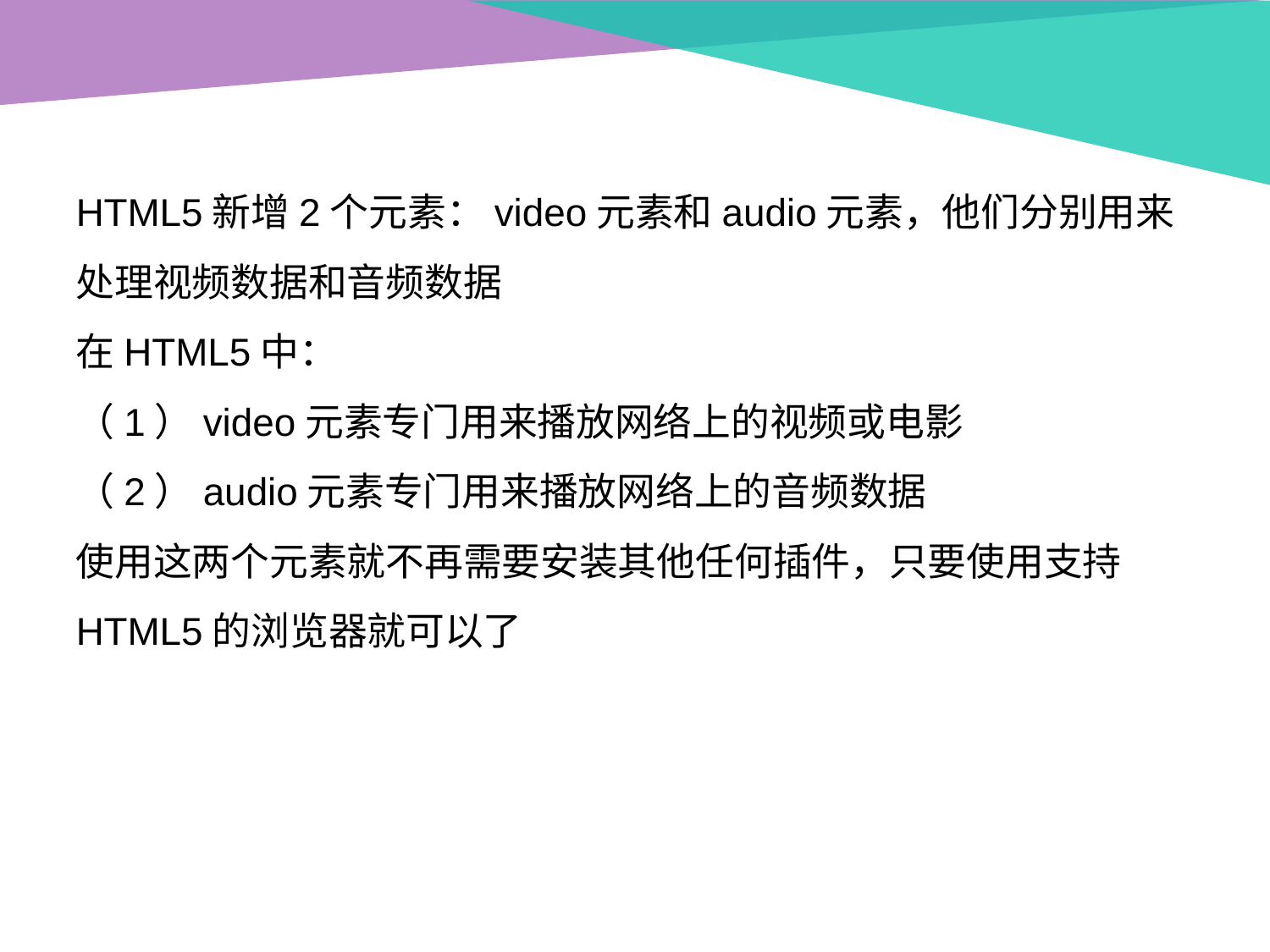

HTML5新增2个元素：video元素和audio元素，他们分别用来处理视频数据和音频数据
在HTML5中：
（1）video元素专门用来播放网络上的视频或电影
（2）audio元素专门用来播放网络上的音频数据
使用这两个元素就不再需要安装其他任何插件，只要使用支持HTML5的浏览器就可以了